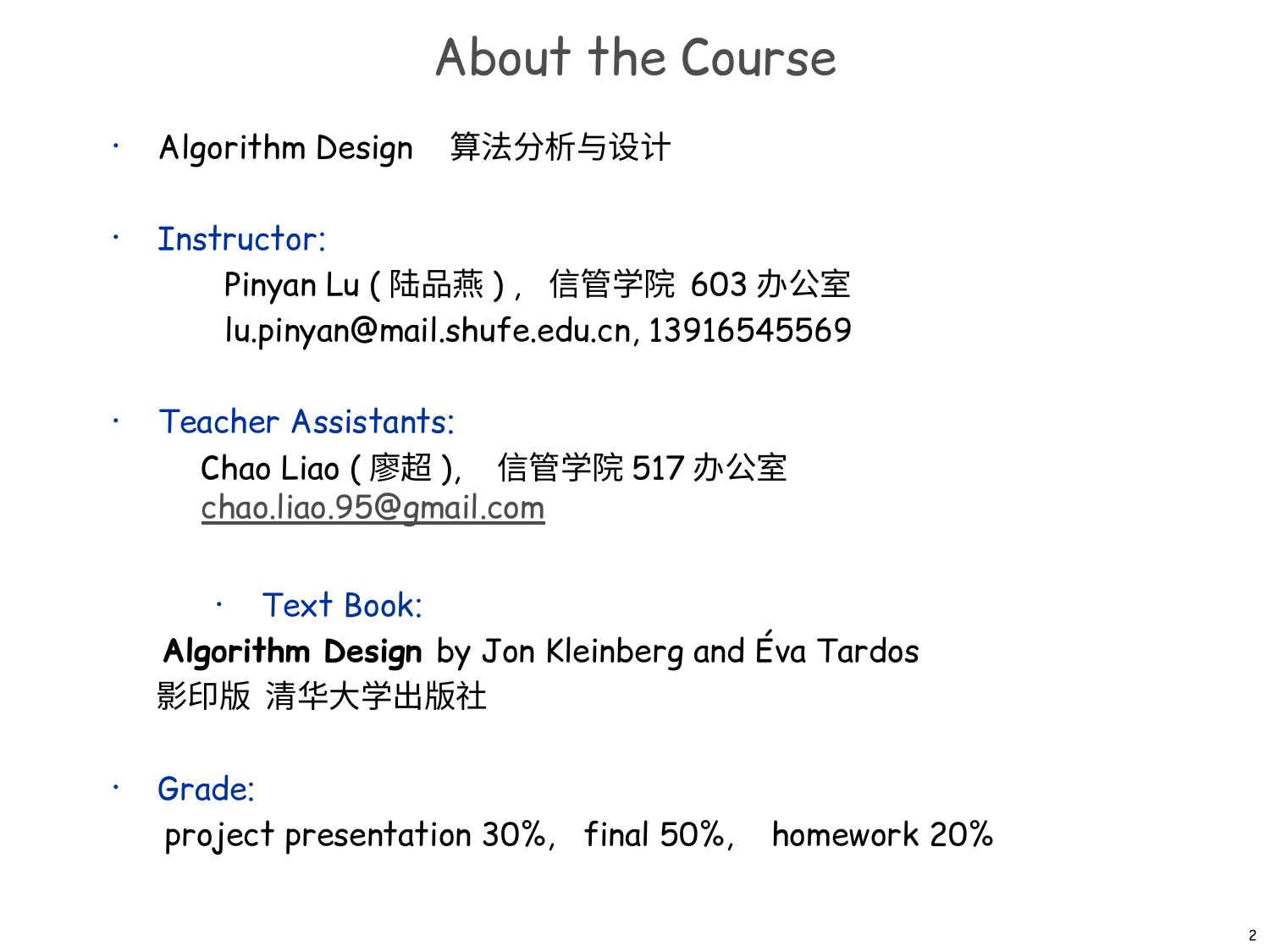

# About the Course
Algorithm Design   算法分析与设计

Instructor:
	Pinyan Lu (陆品燕) ,  信管学院 603办公室
	lu.pinyan@mail.shufe.edu.cn, 13916545569

Teacher Assistants:
Chao Liao (廖超),   信管学院517办公室
chao.liao.95@gmail.com

Text Book:
Algorithm Design by Jon Kleinberg and Éva Tardos
       影印版  清华大学出版社

Grade:
       project presentation 30%,   final 50%,    homework 20%
2